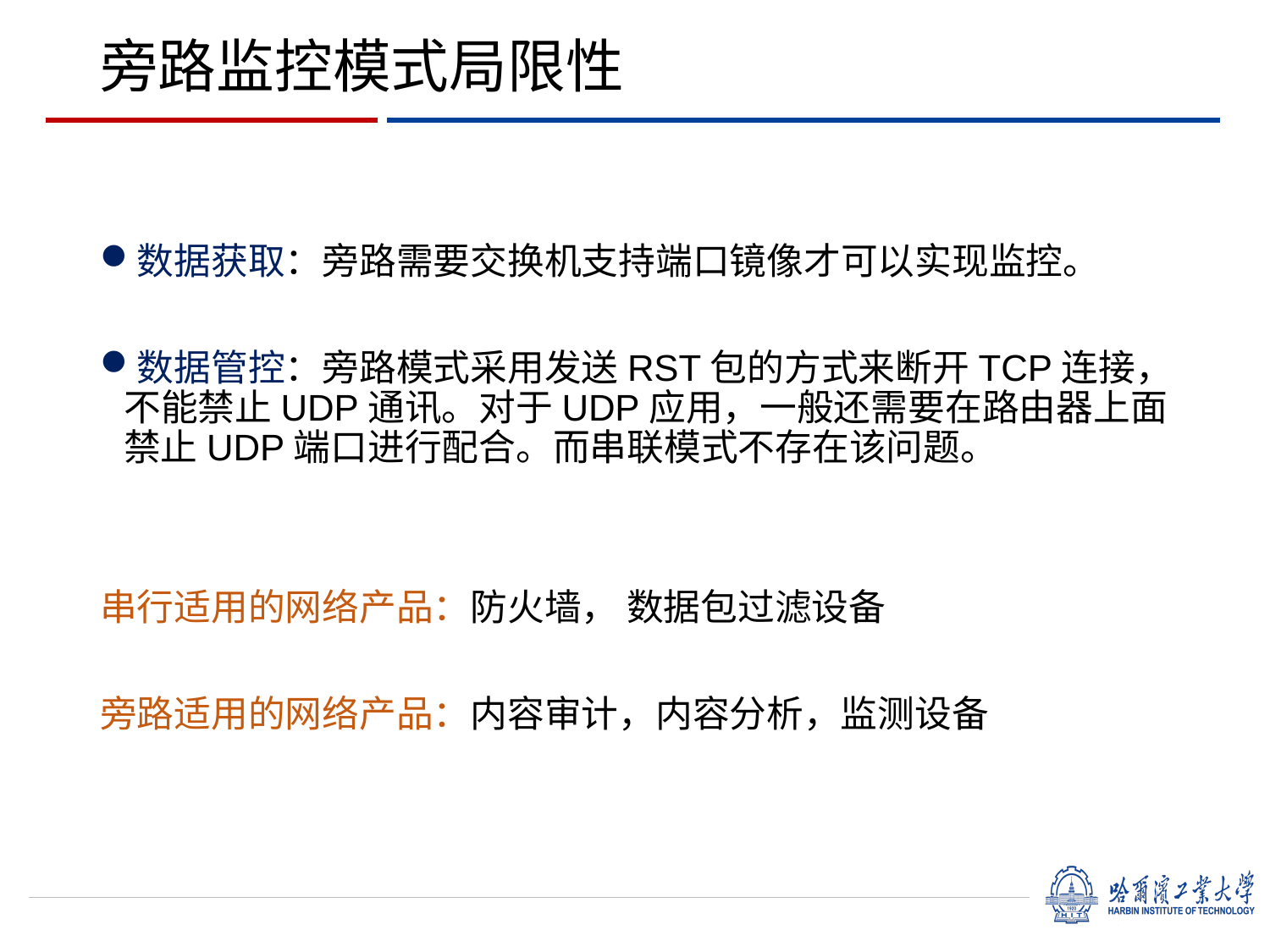

# 旁路监控模式局限性
数据获取：旁路需要交换机支持端口镜像才可以实现监控。

数据管控：旁路模式采用发送RST包的方式来断开TCP连接，不能禁止UDP通讯。对于UDP应用，一般还需要在路由器上面禁止UDP端口进行配合。而串联模式不存在该问题。

串行适用的网络产品：防火墙， 数据包过滤设备

旁路适用的网络产品：内容审计，内容分析，监测设备